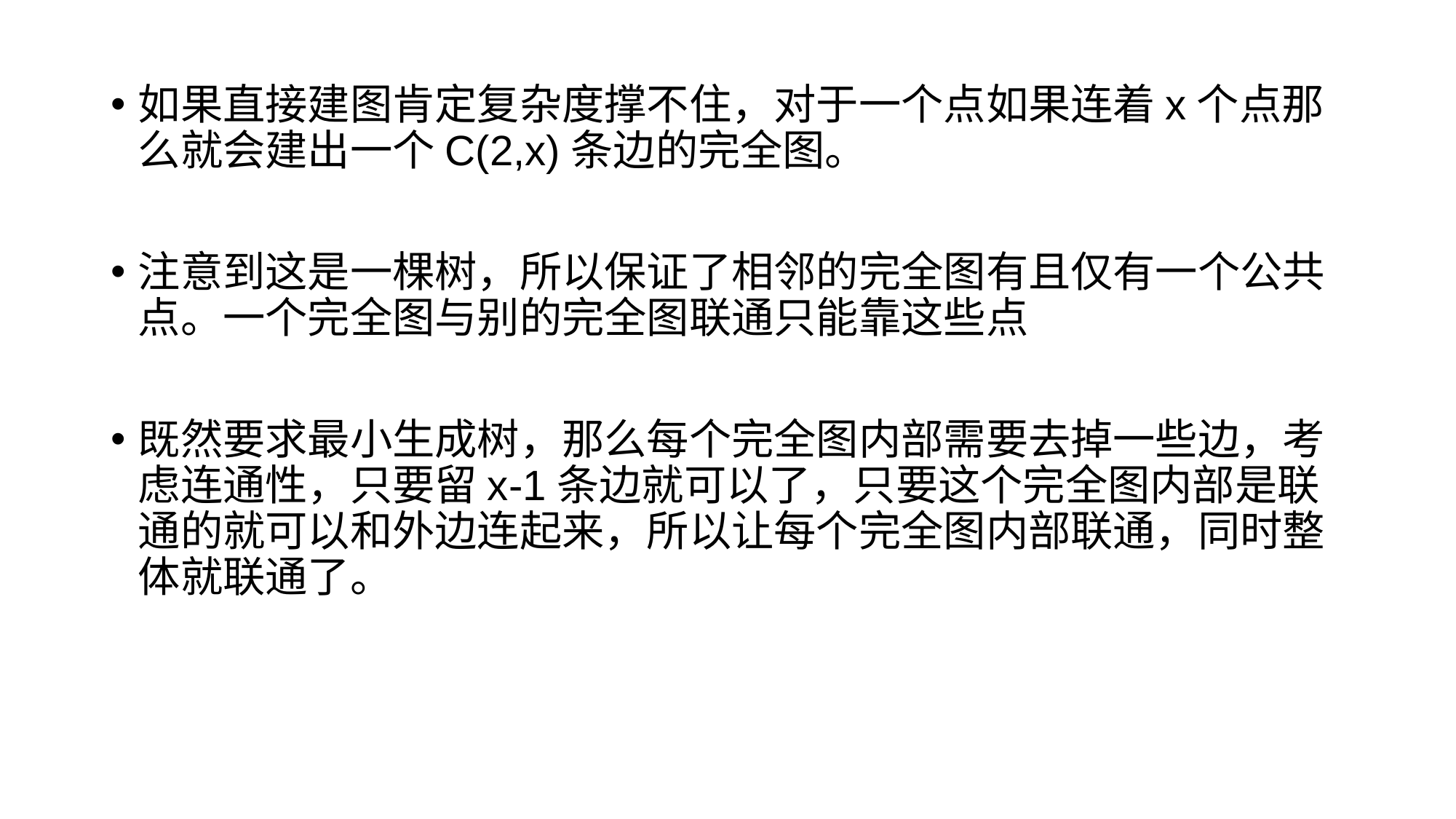

如果直接建图肯定复杂度撑不住，对于一个点如果连着x个点那么就会建出一个C(2,x)条边的完全图。

注意到这是一棵树，所以保证了相邻的完全图有且仅有一个公共点。一个完全图与别的完全图联通只能靠这些点

既然要求最小生成树，那么每个完全图内部需要去掉一些边，考虑连通性，只要留x-1条边就可以了，只要这个完全图内部是联通的就可以和外边连起来，所以让每个完全图内部联通，同时整体就联通了。